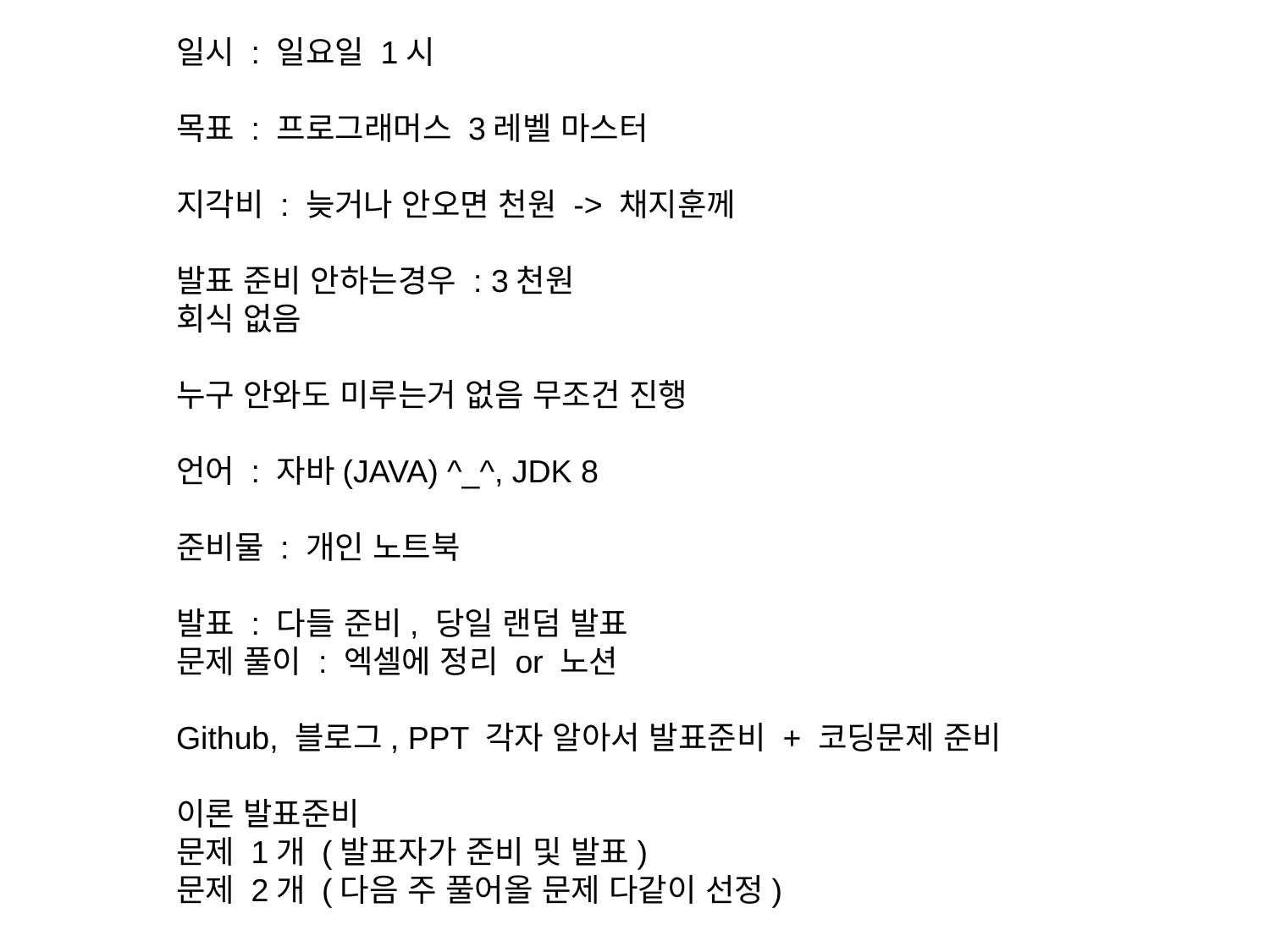

일시 : 일요일 1시

목표 : 프로그래머스 3레벨 마스터

지각비 : 늦거나 안오면 천원 -> 채지훈께

발표 준비 안하는경우 : 3천원
회식 없음

누구 안와도 미루는거 없음 무조건 진행

언어 : 자바(JAVA) ^_^, JDK 8

준비물 : 개인 노트북

발표 : 다들 준비, 당일 랜덤 발표
문제 풀이 : 엑셀에 정리 or 노션

Github, 블로그, PPT 각자 알아서 발표준비 + 코딩문제 준비

이론 발표준비
문제 1개 (발표자가 준비 및 발표)
문제 2개 (다음 주 풀어올 문제 다같이 선정)